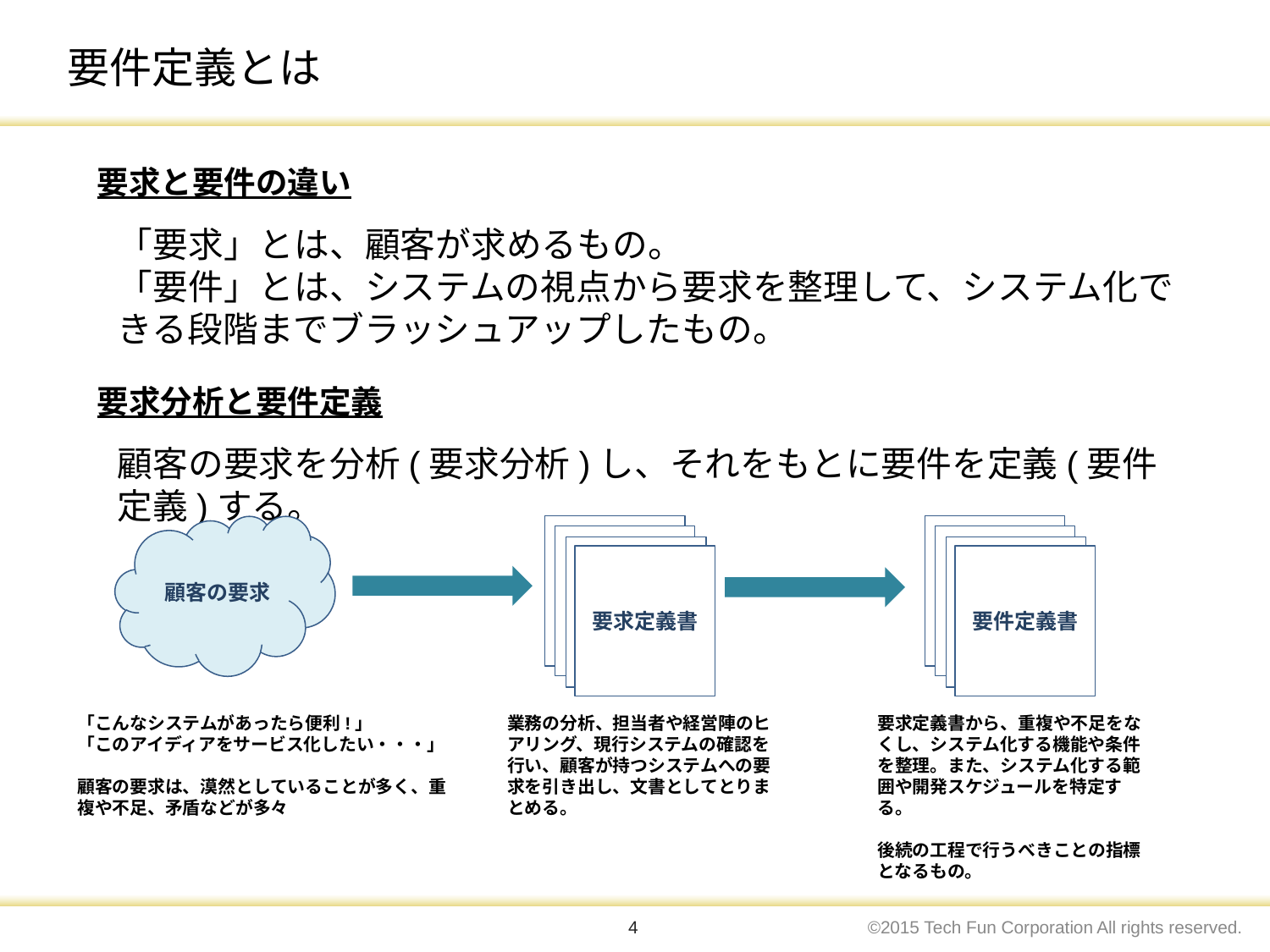

# 要件定義とは

要求と要件の違い
「要求」とは、顧客が求めるもの。
「要件」とは、システムの視点から要求を整理して、システム化できる段階までブラッシュアップしたもの。
要求分析と要件定義
顧客の要求を分析(要求分析)し、それをもとに要件を定義(要件定義)する。
顧客の要求

要求定義書
要件定義書

「こんなシステムがあったら便利!」
「このアイディアをサービス化したい・・・」

顧客の要求は、漠然としていることが多く、重複や不足、矛盾などが多々
業務の分析、担当者や経営陣のヒアリング、現行システムの確認を行い、顧客が持つシステムへの要求を引き出し、文書としてとりまとめる。
要求定義書から、重複や不足をなくし、システム化する機能や条件を整理。また、システム化する範囲や開発スケジュールを特定する。

後続の工程で行うべきことの指標となるもの。
4
©2015 Tech Fun Corporation All rights reserved.